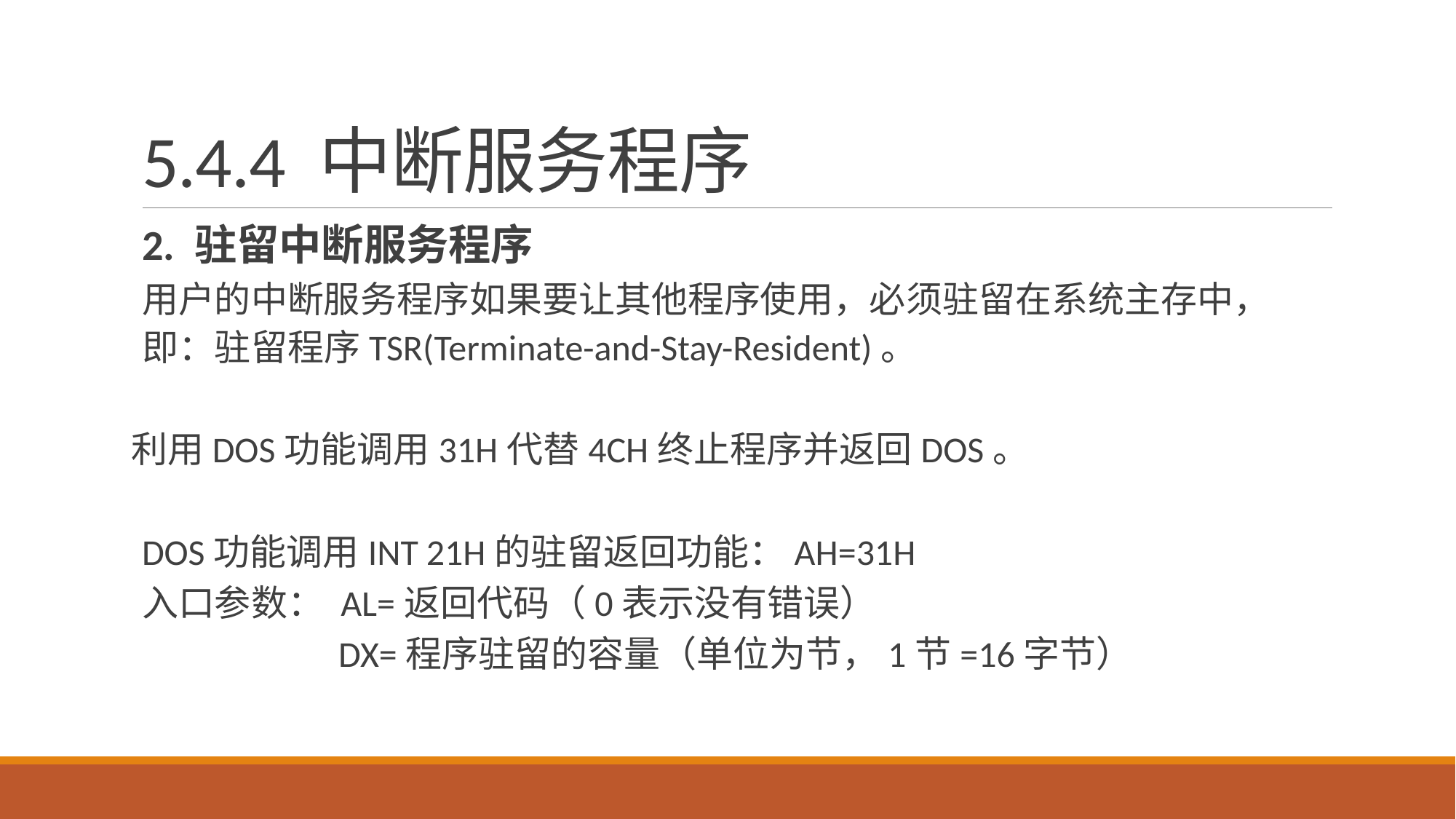

# 5.4.4 中断服务程序
2. 驻留中断服务程序
用户的中断服务程序如果要让其他程序使用，必须驻留在系统主存中，即：驻留程序TSR(Terminate-and-Stay-Resident)。

利用DOS功能调用31H代替4CH终止程序并返回DOS。

DOS功能调用INT 21H的驻留返回功能：AH=31H
入口参数： AL=返回代码（0表示没有错误）
                        DX=程序驻留的容量（单位为节，1节=16字节）